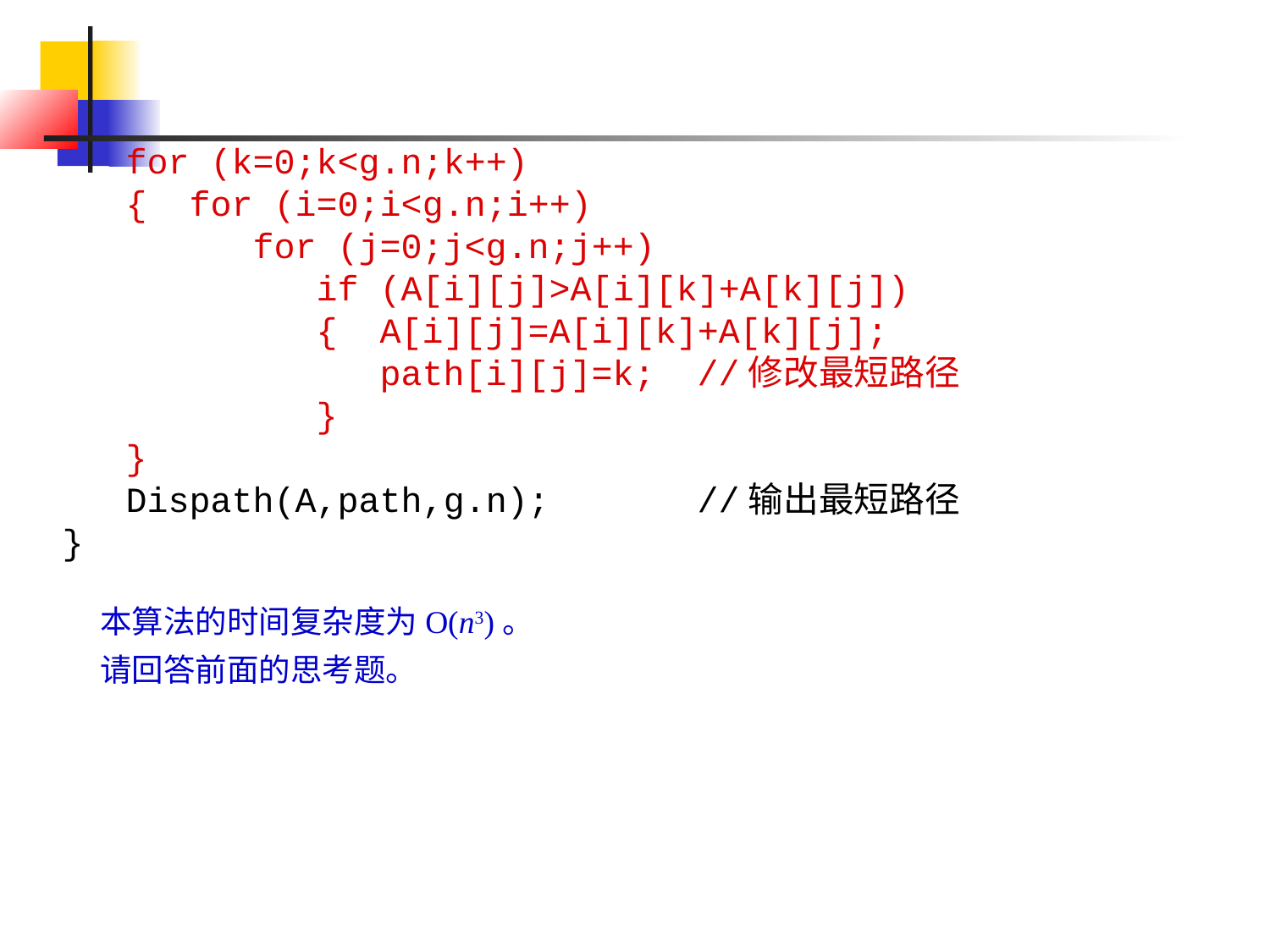

for (k=0;k<g.n;k++)
   {  for (i=0;i<g.n;i++)
	   for (j=0;j<g.n;j++)
		if (A[i][j]>A[i][k]+A[k][j])
		{  A[i][j]=A[i][k]+A[k][j];
		   path[i][j]=k;	//修改最短路径
		}
   }
   Dispath(A,path,g.n);	      //输出最短路径
}
本算法的时间复杂度为O(n3)。
请回答前面的思考题。